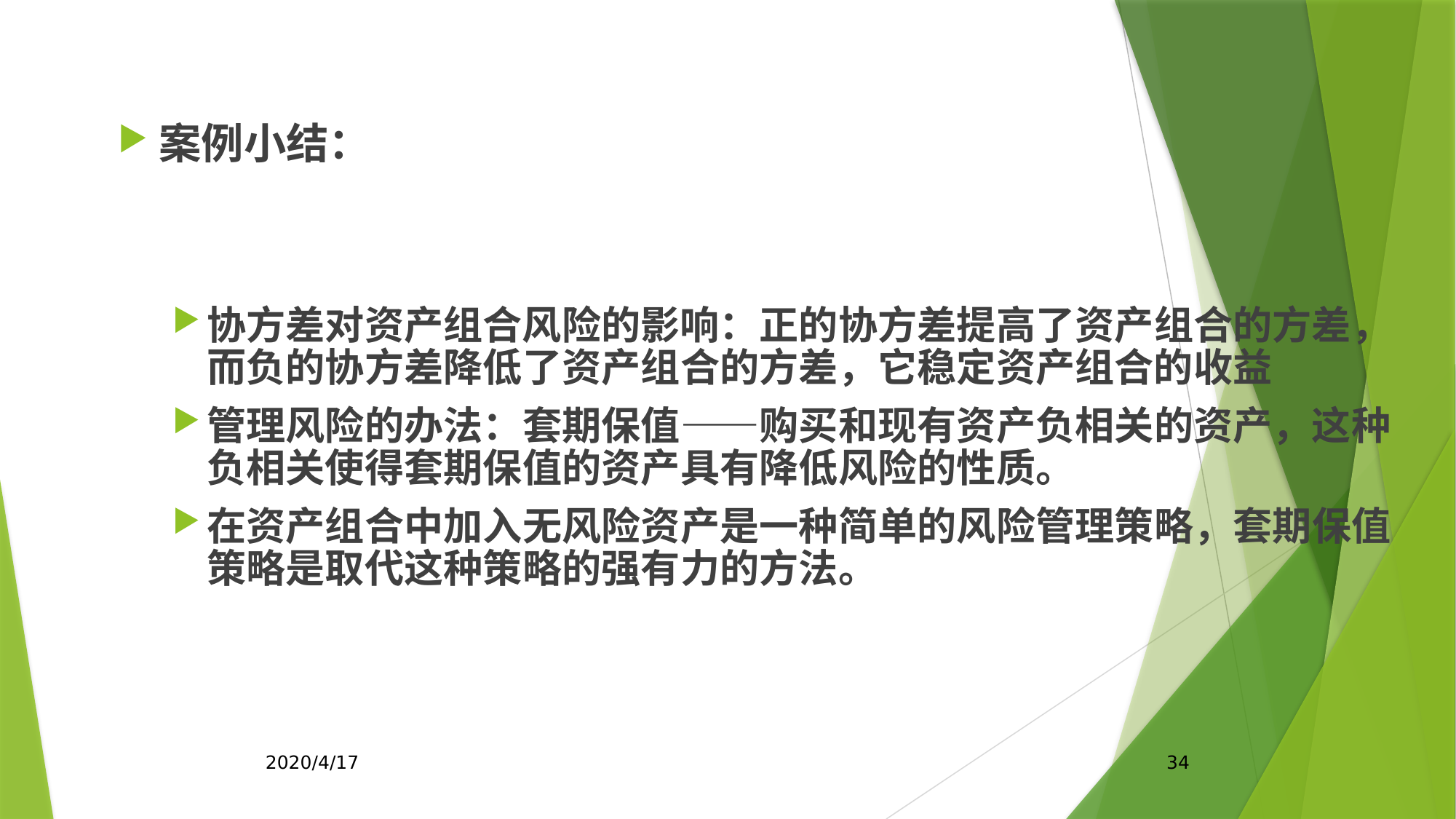

案例小结：

协方差对资产组合风险的影响：正的协方差提高了资产组合的方差，而负的协方差降低了资产组合的方差，它稳定资产组合的收益
管理风险的办法：套期保值——购买和现有资产负相关的资产，这种负相关使得套期保值的资产具有降低风险的性质。
在资产组合中加入无风险资产是一种简单的风险管理策略，套期保值策略是取代这种策略的强有力的方法。
2020/4/17
34